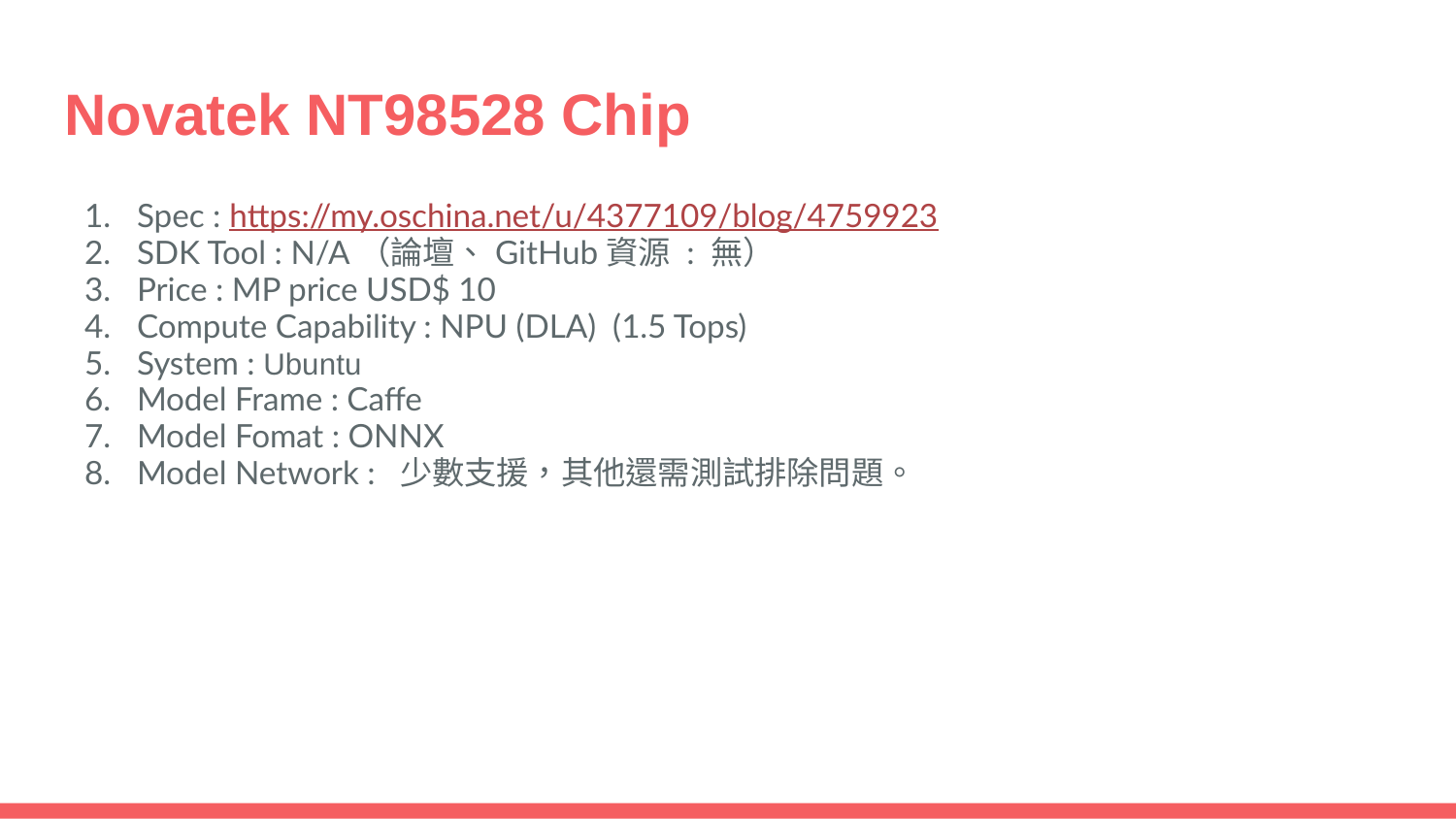

# Novatek NT98528 Chip
Spec : https://my.oschina.net/u/4377109/blog/4759923
SDK Tool : N/A（論壇、GitHub資源 : 無）
Price : MP price USD$ 10
Compute Capability : NPU (DLA)  (1.5 Tops)
System : Ubuntu
Model Frame : Caffe
Model Fomat : ONNX
Model Network :  少數支援，其他還需測試排除問題。